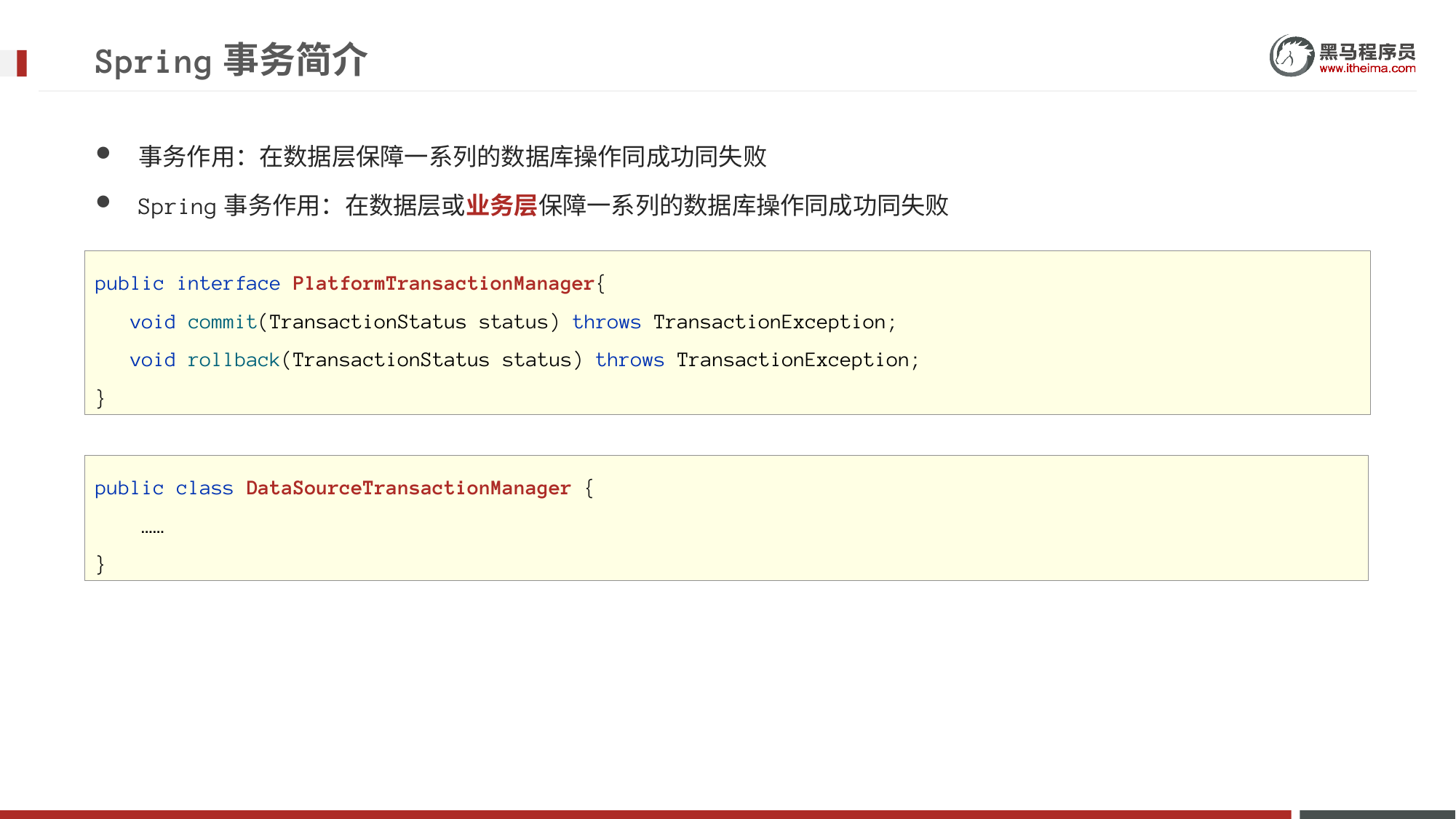

Spring事务简介
事务作用：在数据层保障一系列的数据库操作同成功同失败
Spring事务作用：在数据层或业务层保障一系列的数据库操作同成功同失败

public interface PlatformTransactionManager{
   void commit(TransactionStatus status) throws TransactionException;
   void rollback(TransactionStatus status) throws TransactionException;
}
public class DataSourceTransactionManager {
    ……
}